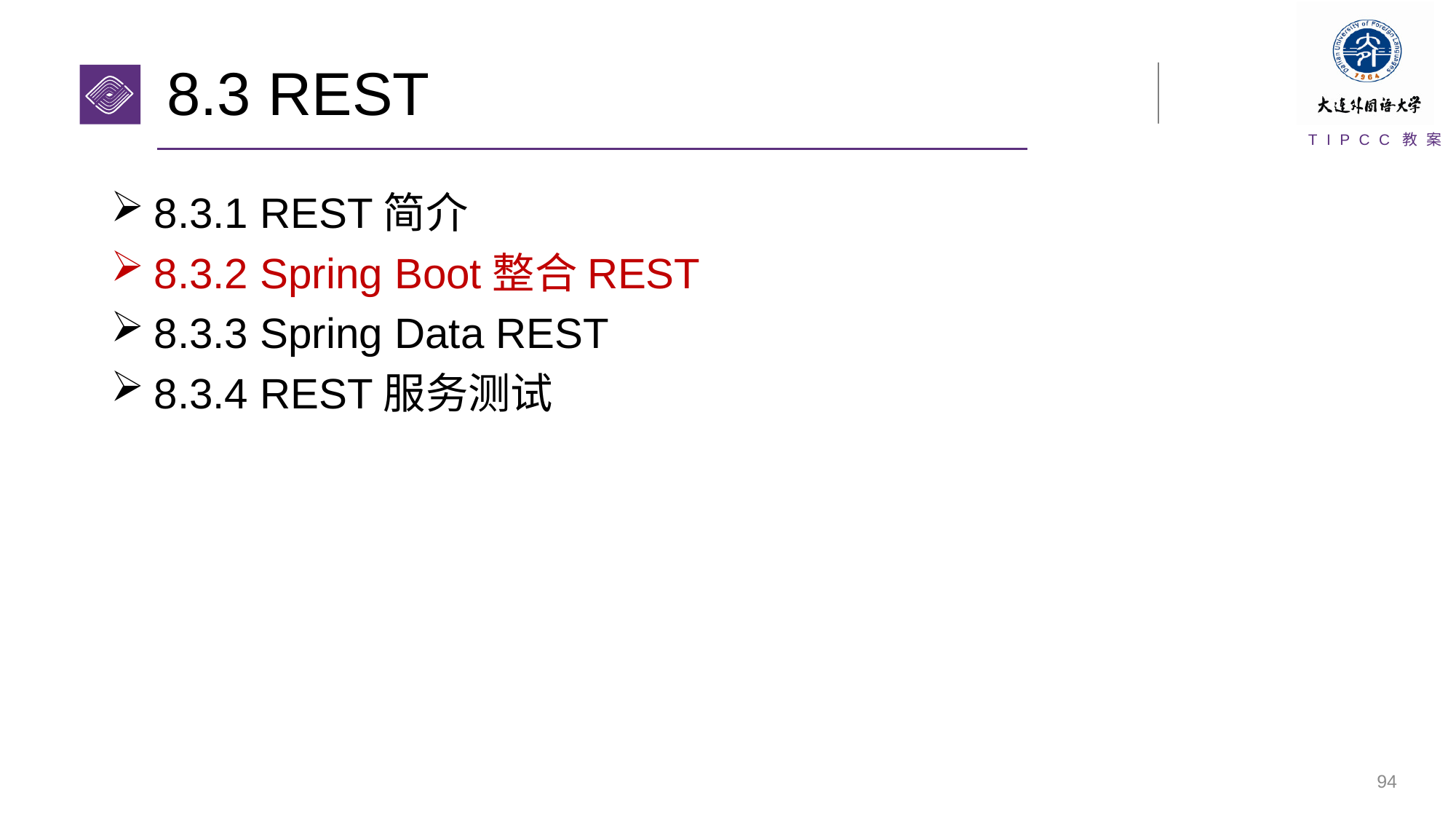

# 8.3 REST
8.3.1 REST简介
8.3.2 Spring Boot整合REST
8.3.3 Spring Data REST
8.3.4 REST服务测试
94